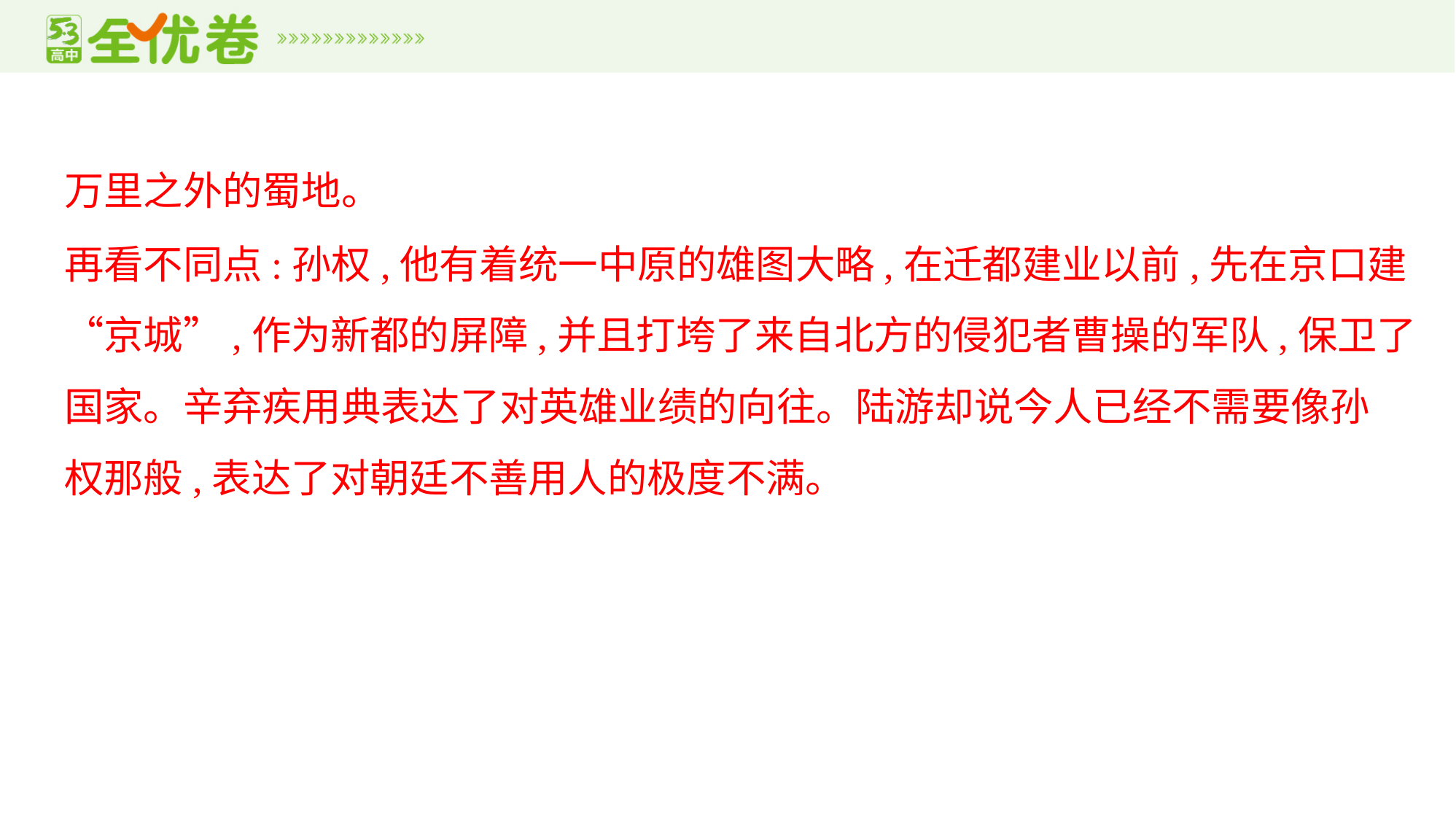

万里之外的蜀地。
再看不同点:孙权,他有着统一中原的雄图大略,在迁都建业以前,先在京口建
“京城”,作为新都的屏障,并且打垮了来自北方的侵犯者曹操的军队,保卫了
国家。辛弃疾用典表达了对英雄业绩的向往。陆游却说今人已经不需要像孙
权那般,表达了对朝廷不善用人的极度不满。